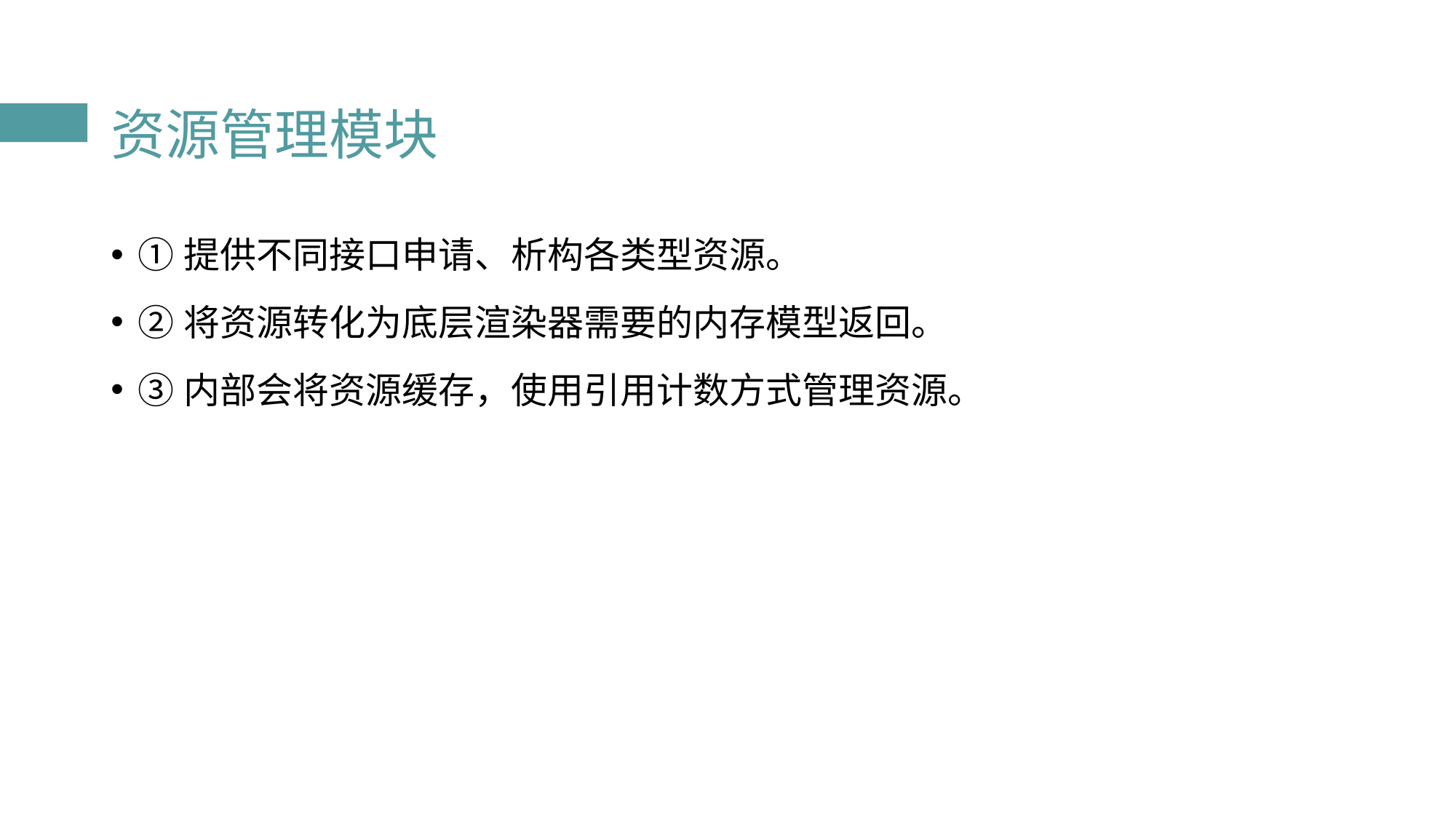

# 资源管理模块
①提供不同接口申请、析构各类型资源。
②将资源转化为底层渲染器需要的内存模型返回。
③内部会将资源缓存，使用引用计数方式管理资源。